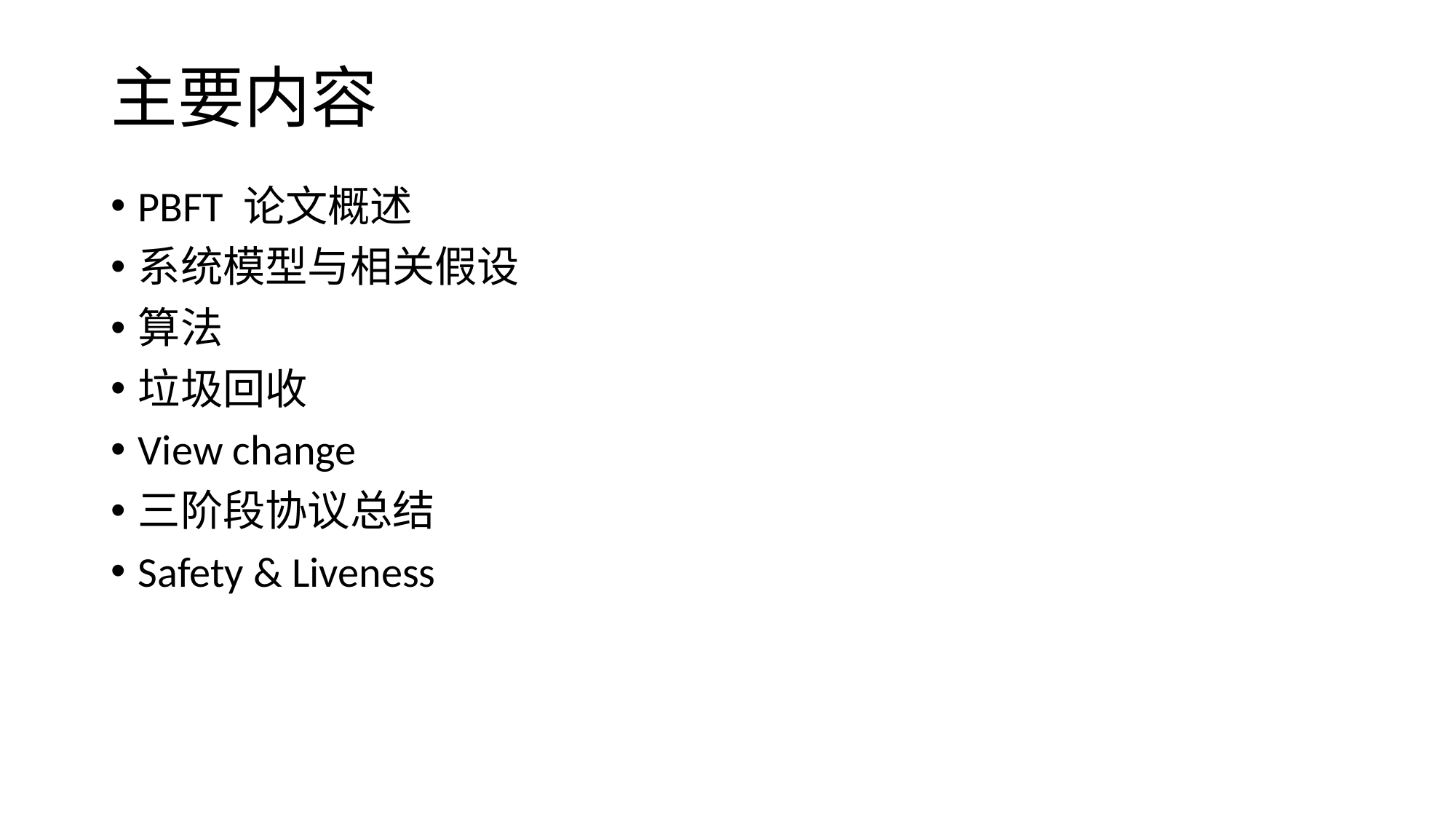

# 主要内容
PBFT 论文概述
系统模型与相关假设
算法
垃圾回收
View change
三阶段协议总结
Safety & Liveness